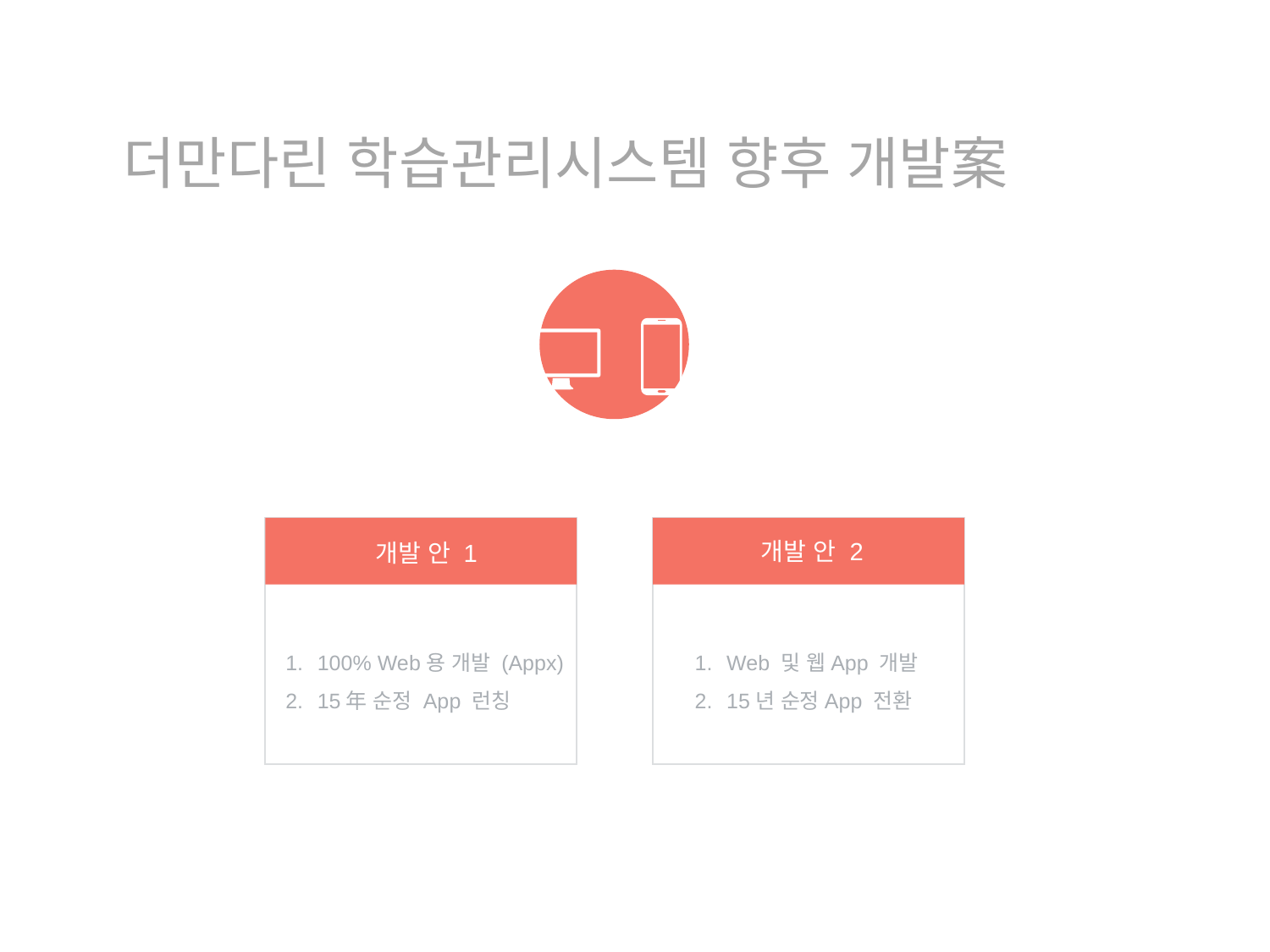

# 더만다린 학습관리시스템 향후 개발案

개발 안 2
개발 안 1
100% Web용 개발 (Appx)
15年 순정 App 런칭
Web 및 웹App 개발
15년 순정App 전환